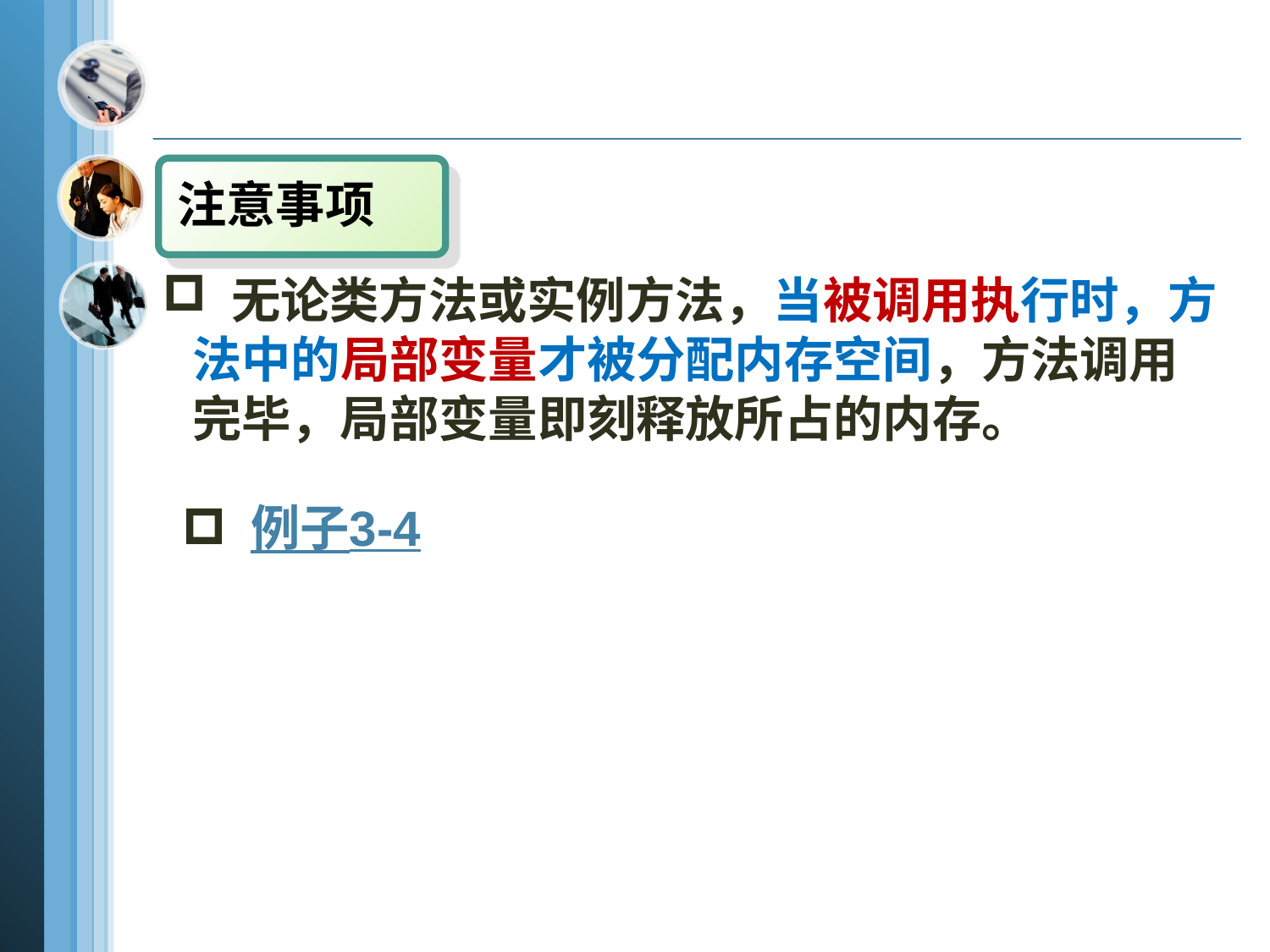

注意事项
 无论类方法或实例方法，当被调用执行时，方法中的局部变量才被分配内存空间，方法调用完毕，局部变量即刻释放所占的内存。
 例子3-4